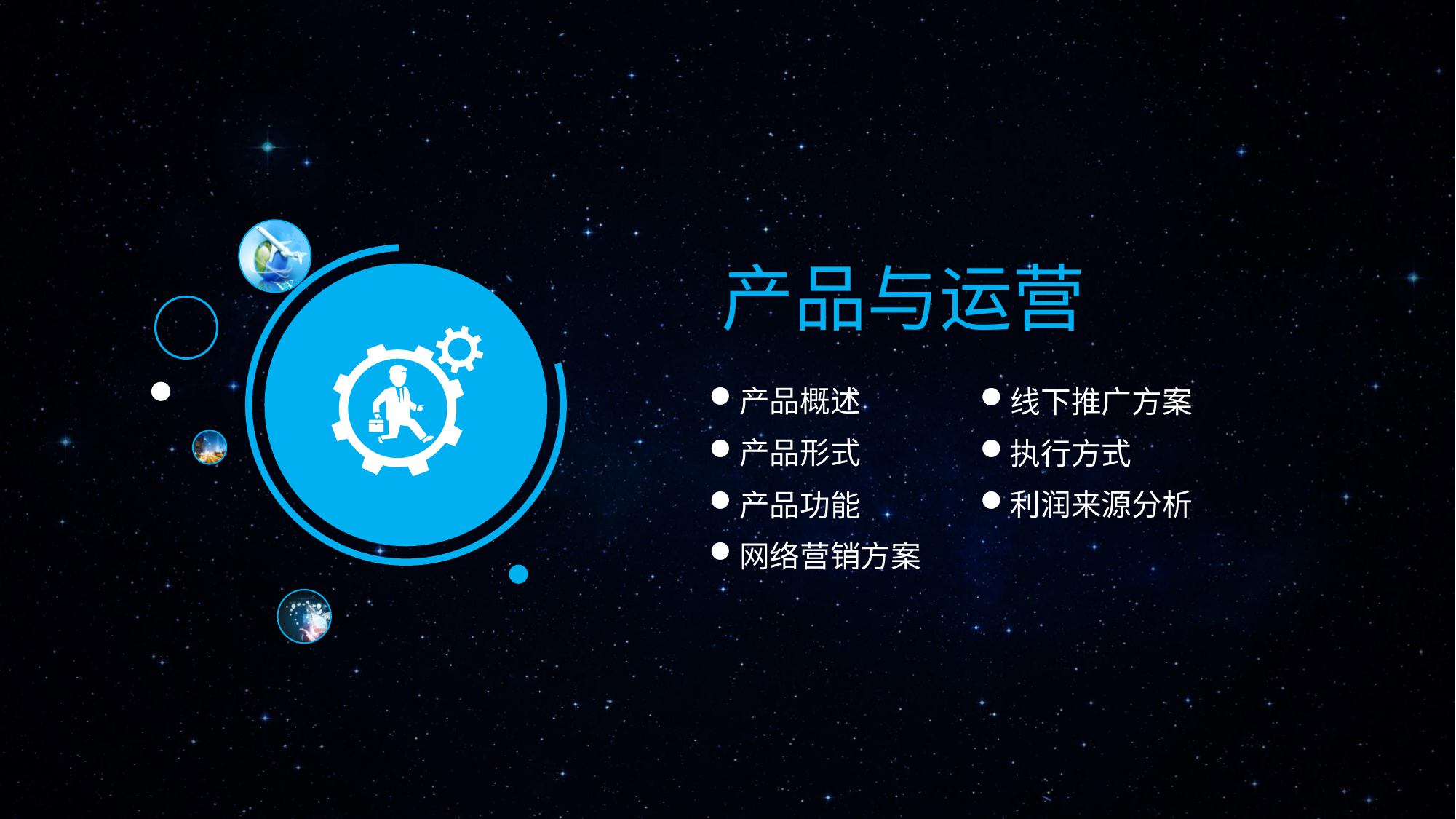

产品与运营

产品概述
产品形式
产品功能
网络营销方案
线下推广方案
执行方式
利润来源分析